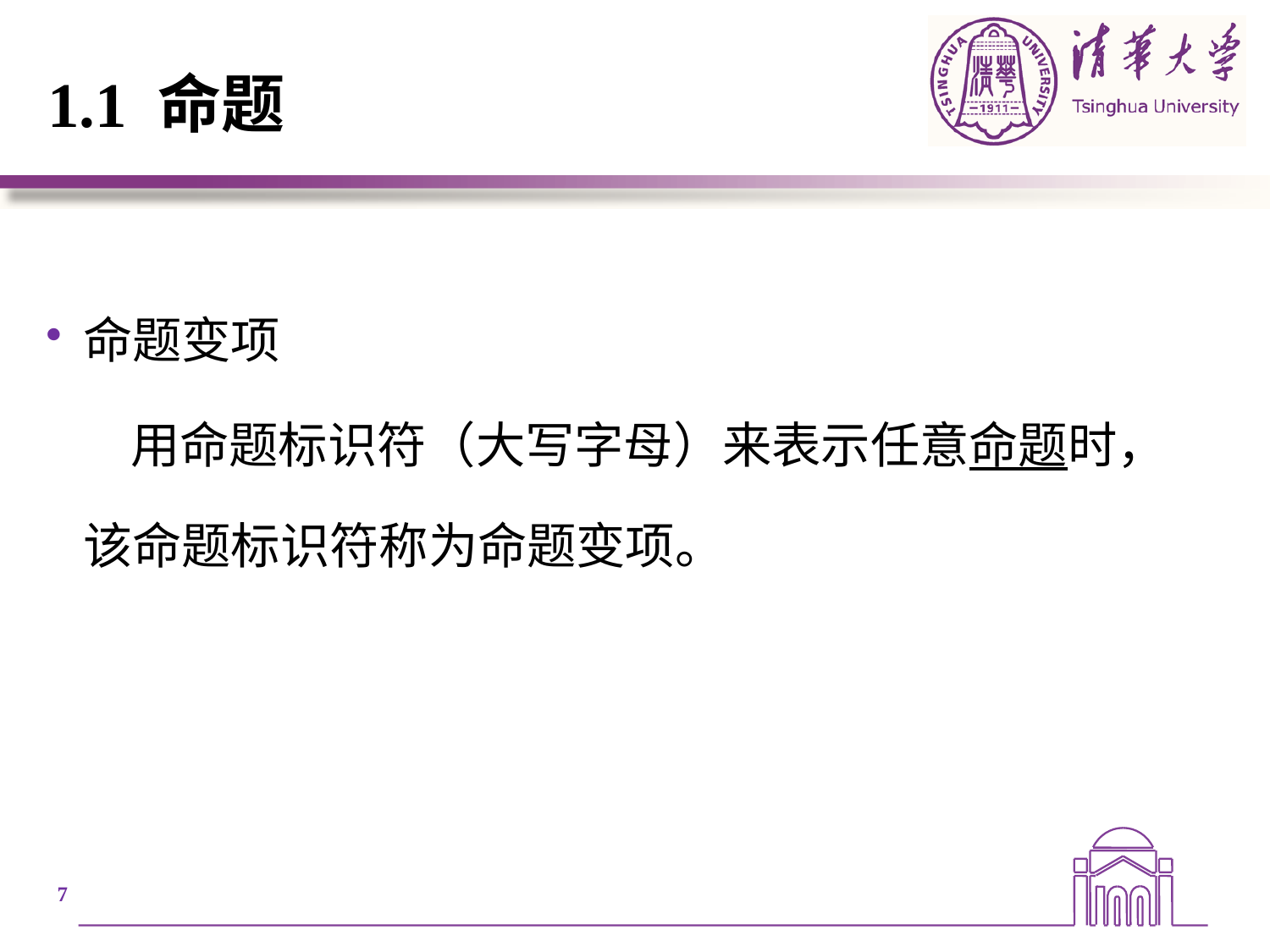

# 1.1 命题

命题变项
  　用命题标识符（大写字母）来表示任意命题时，该命题标识符称为命题变项。